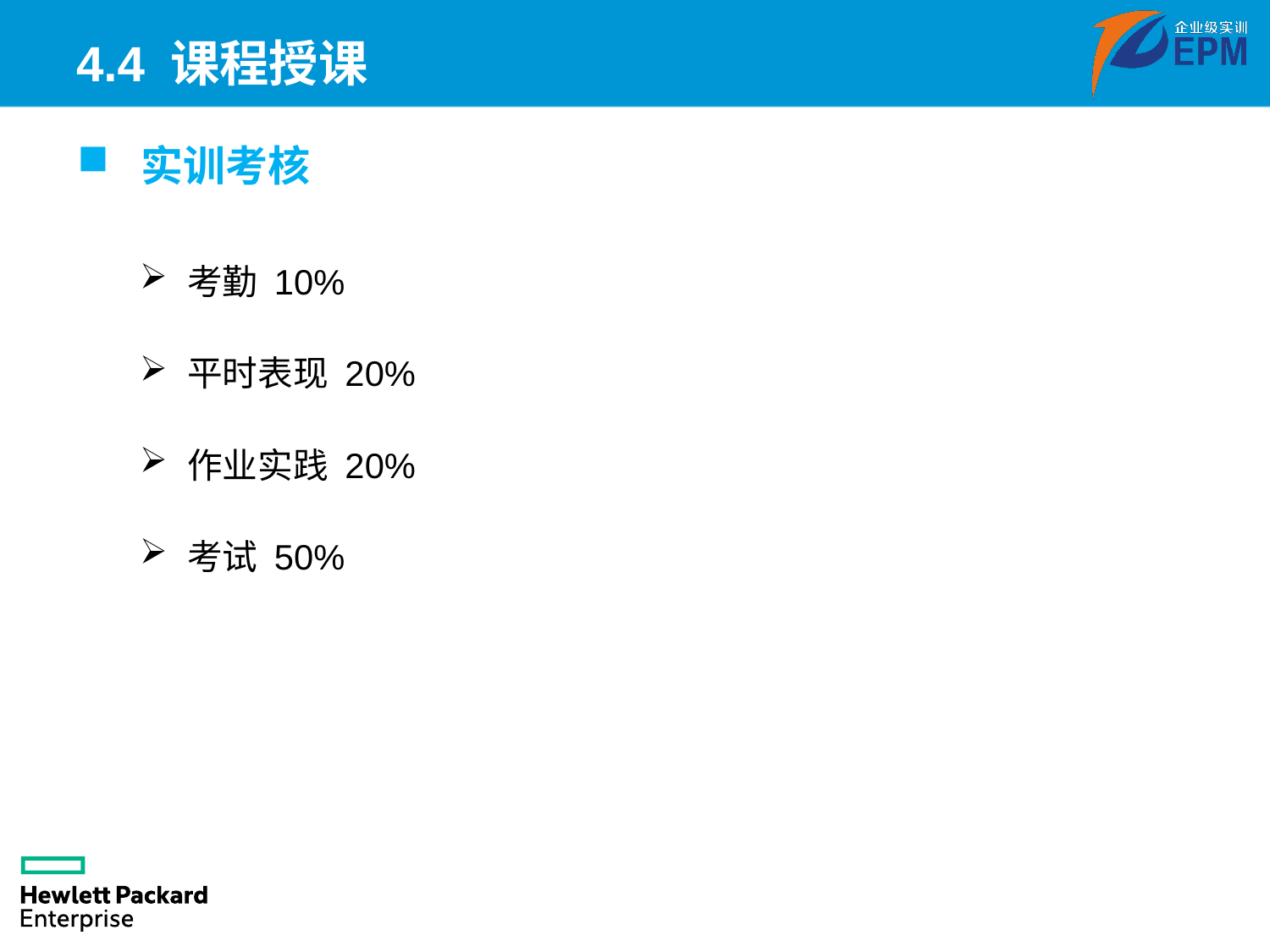

# 4.4 课程授课
实训考核
考勤 10%
平时表现 20%
作业实践 20%
考试 50%